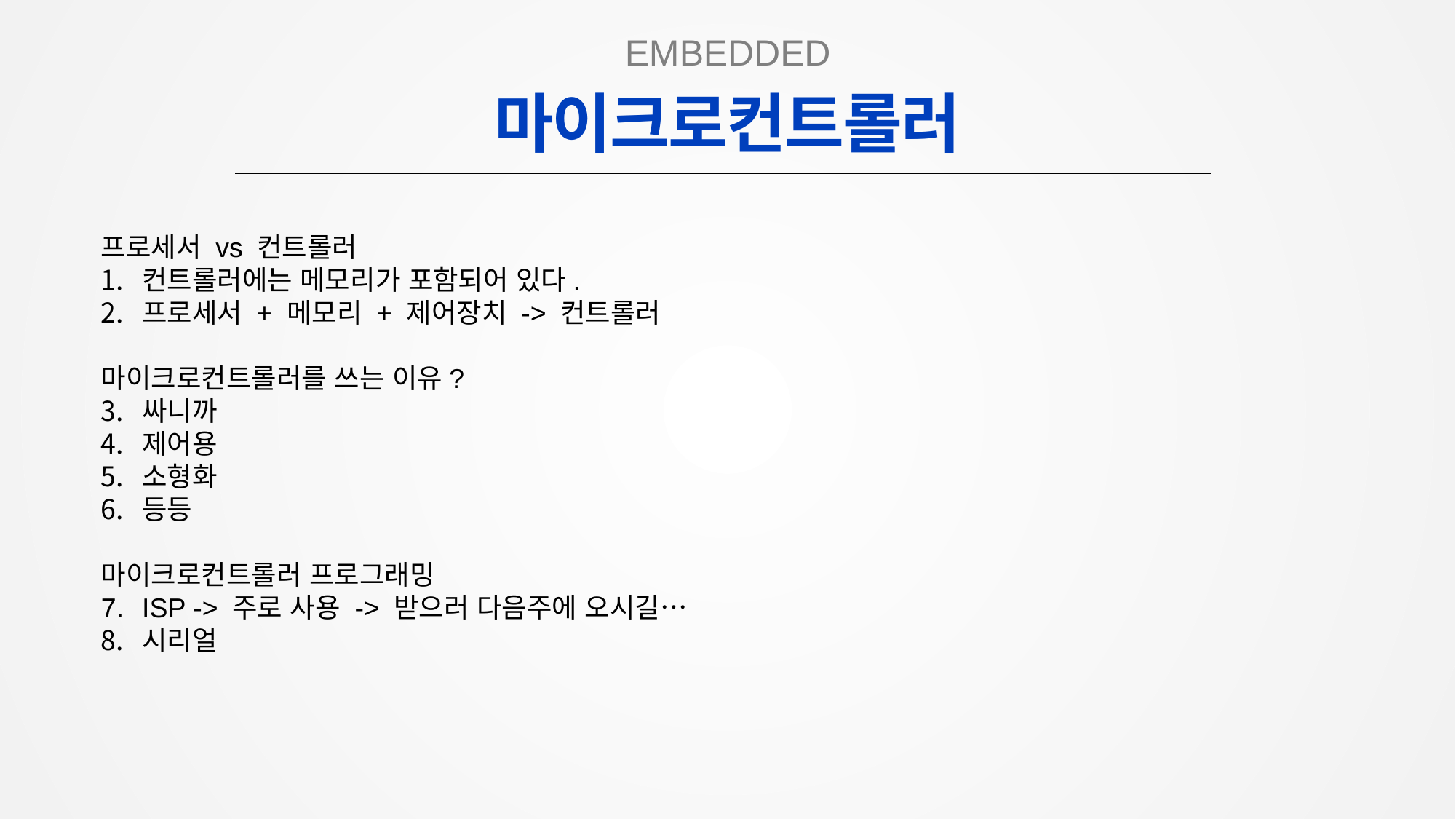

EMBEDDED
마이크로컨트롤러
프로세서 vs 컨트롤러
컨트롤러에는 메모리가 포함되어 있다.
프로세서 + 메모리 + 제어장치 -> 컨트롤러

마이크로컨트롤러를 쓰는 이유?
싸니까
제어용
소형화
등등

마이크로컨트롤러 프로그래밍
ISP -> 주로 사용 -> 받으러 다음주에 오시길…
시리얼